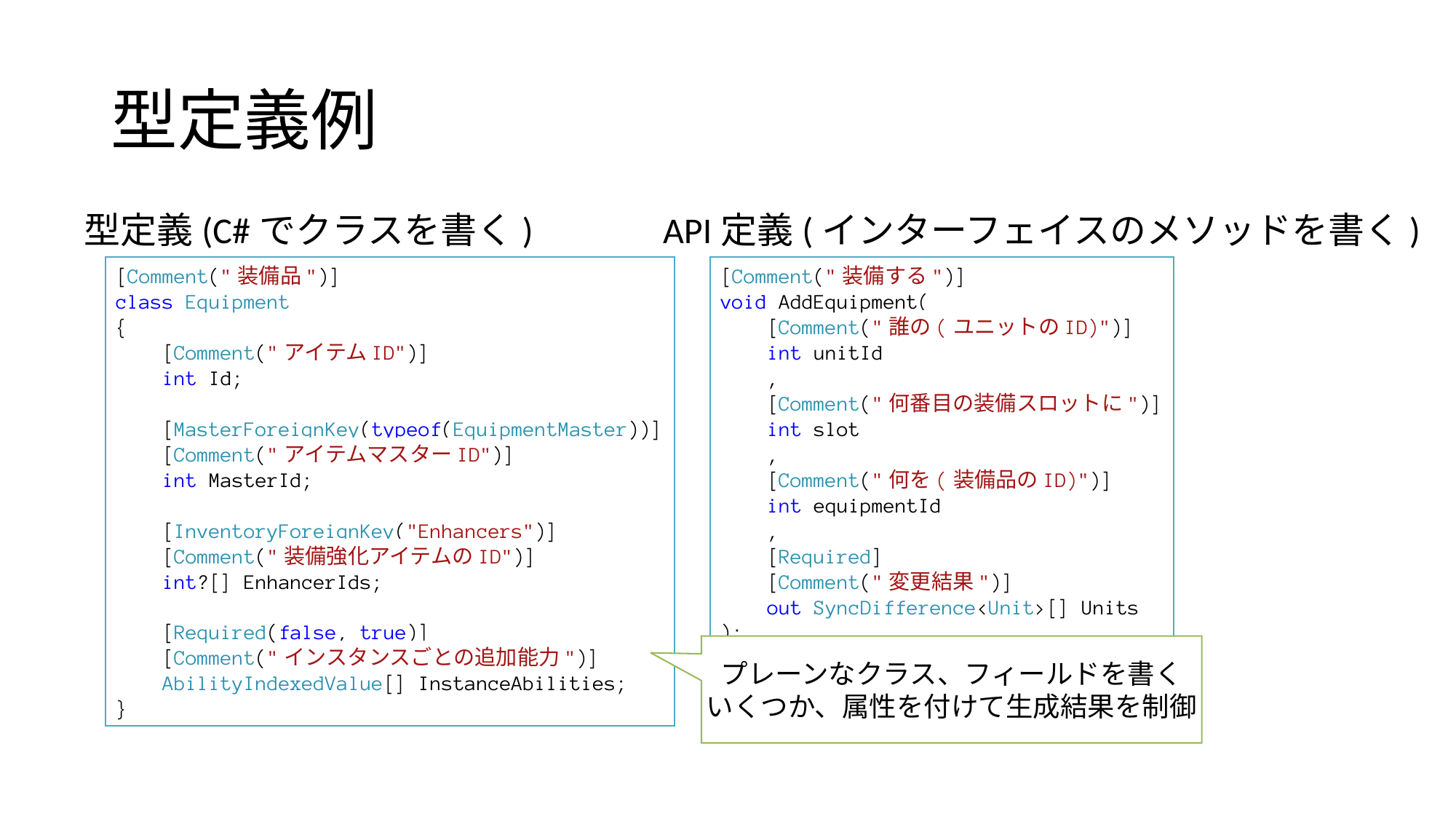

# 型定義例
型定義(C#でクラスを書く)
API定義(インターフェイスのメソッドを書く)
[Comment("装備品")]
class Equipment
{
    [Comment("アイテムID")]
    int Id;

    [MasterForeignKey(typeof(EquipmentMaster))]
    [Comment("アイテムマスターID")]
    int MasterId;

    [InventoryForeignKey("Enhancers")]
    [Comment("装備強化アイテムのID")]
    int?[] EnhancerIds;

    [Required(false, true)]
    [Comment("インスタンスごとの追加能力")]
    AbilityIndexedValue[] InstanceAbilities;
}
[Comment("装備する")]
void AddEquipment(
    [Comment("誰の(ユニットのID)")]
    int unitId
    ,
    [Comment("何番目の装備スロットに")]
    int slot
    ,
    [Comment("何を(装備品のID)")]
    int equipmentId
    ,
    [Required]
    [Comment("変更結果")]
    out SyncDifference<Unit>[] Units
);
プレーンなクラス、フィールドを書く
いくつか、属性を付けて生成結果を制御